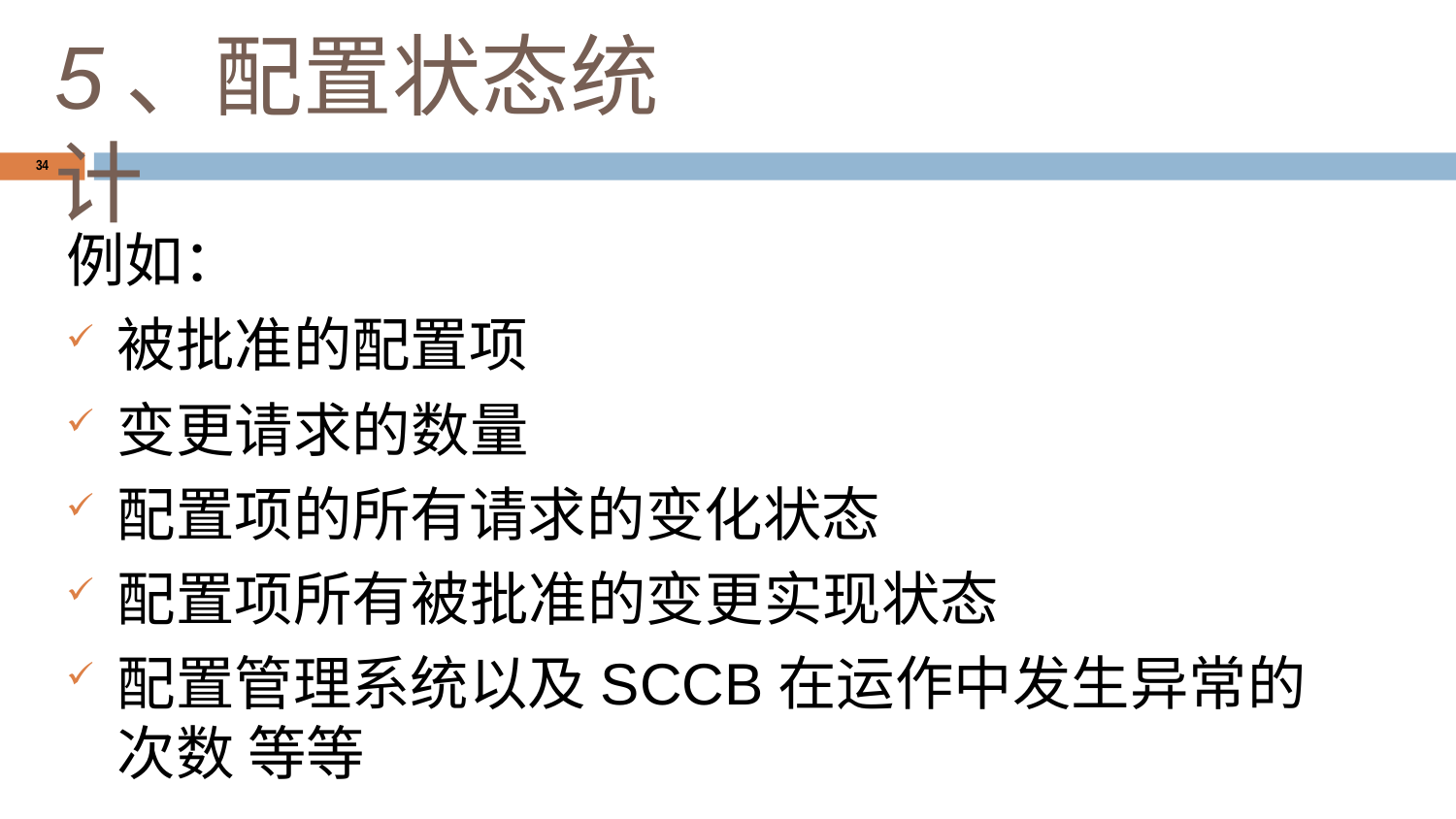

# 5、配置状态统计
34
例如：
被批准的配置项
变更请求的数量
配置项的所有请求的变化状态
配置项所有被批准的变更实现状态
配置管理系统以及SCCB在运作中发生异常的次数 等等